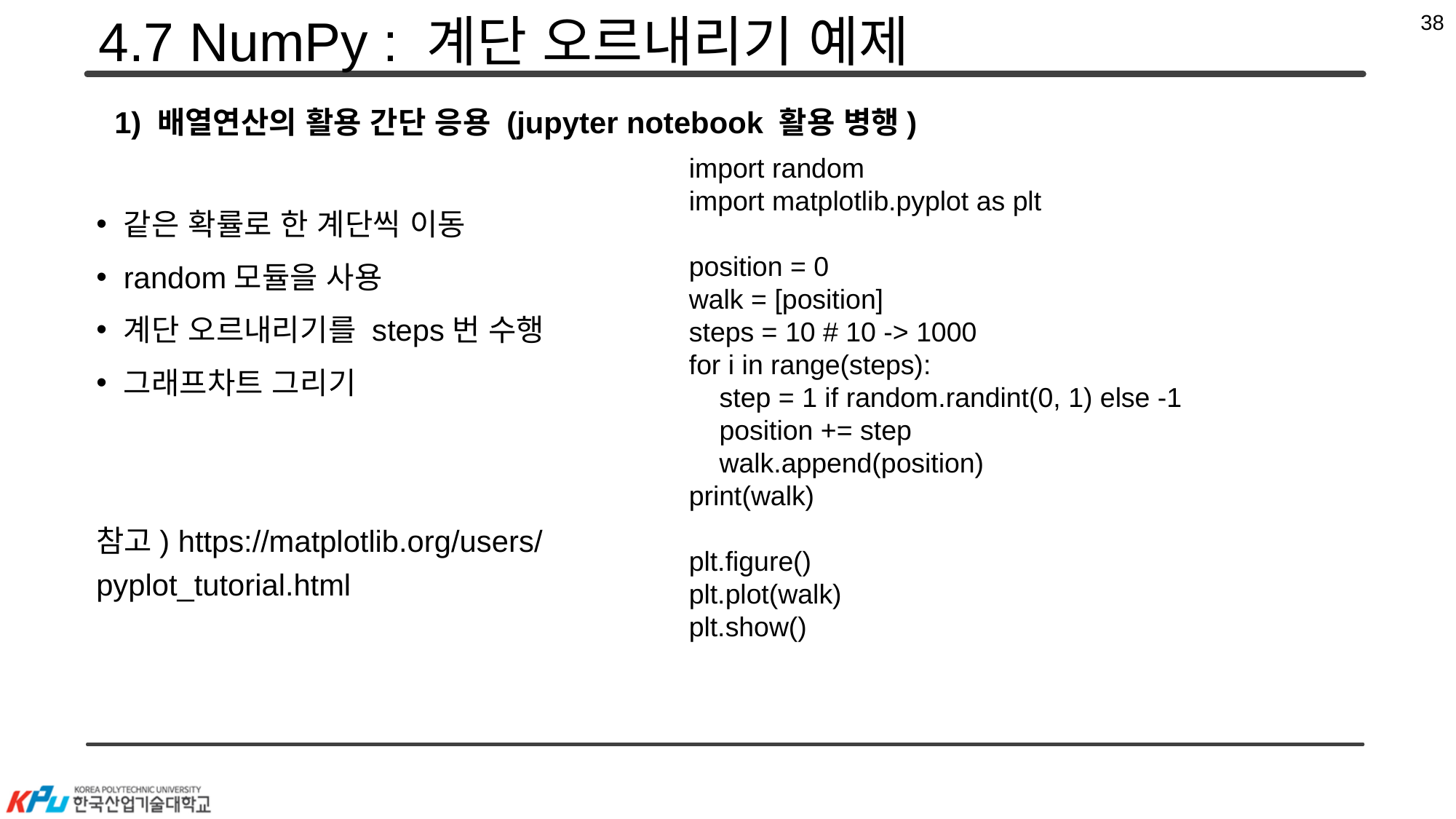

38
# 4.7 NumPy : 계단 오르내리기 예제
1) 배열연산의 활용 간단 응용 (jupyter notebook 활용 병행)
같은 확률로 한 계단씩 이동
random모듈을 사용
계단 오르내리기를 steps번 수행
그래프차트 그리기

참고) https://matplotlib.org/users/pyplot_tutorial.html
import random
import matplotlib.pyplot as plt
position = 0
walk = [position]
steps = 10 # 10 -> 1000
for i in range(steps):
    step = 1 if random.randint(0, 1) else -1
    position += step
    walk.append(position)
print(walk)
plt.figure()
plt.plot(walk)
plt.show()